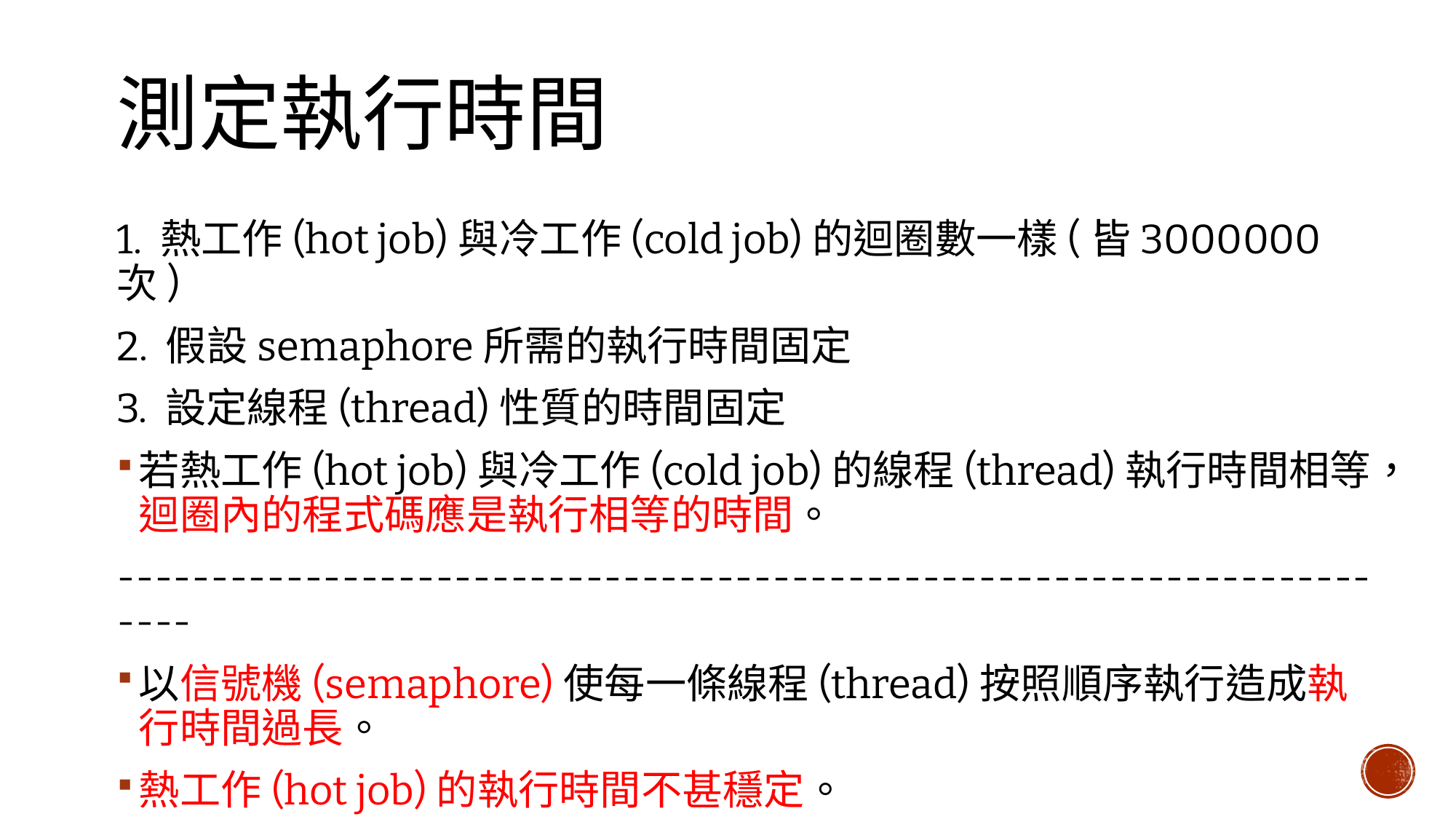

# 測定執行時間
1. 熱工作(hot job)與冷工作(cold job)的迴圈數一樣(皆3000000次)
2. 假設semaphore所需的執行時間固定
3. 設定線程(thread)性質的時間固定
若熱工作(hot job)與冷工作(cold job)的線程(thread)執行時間相等，迴圈內的程式碼應是執行相等的時間。
-----------------------------------------------------------------------
以信號機(semaphore)使每一條線程(thread)按照順序執行造成執行時間過長。
熱工作(hot job)的執行時間不甚穩定。